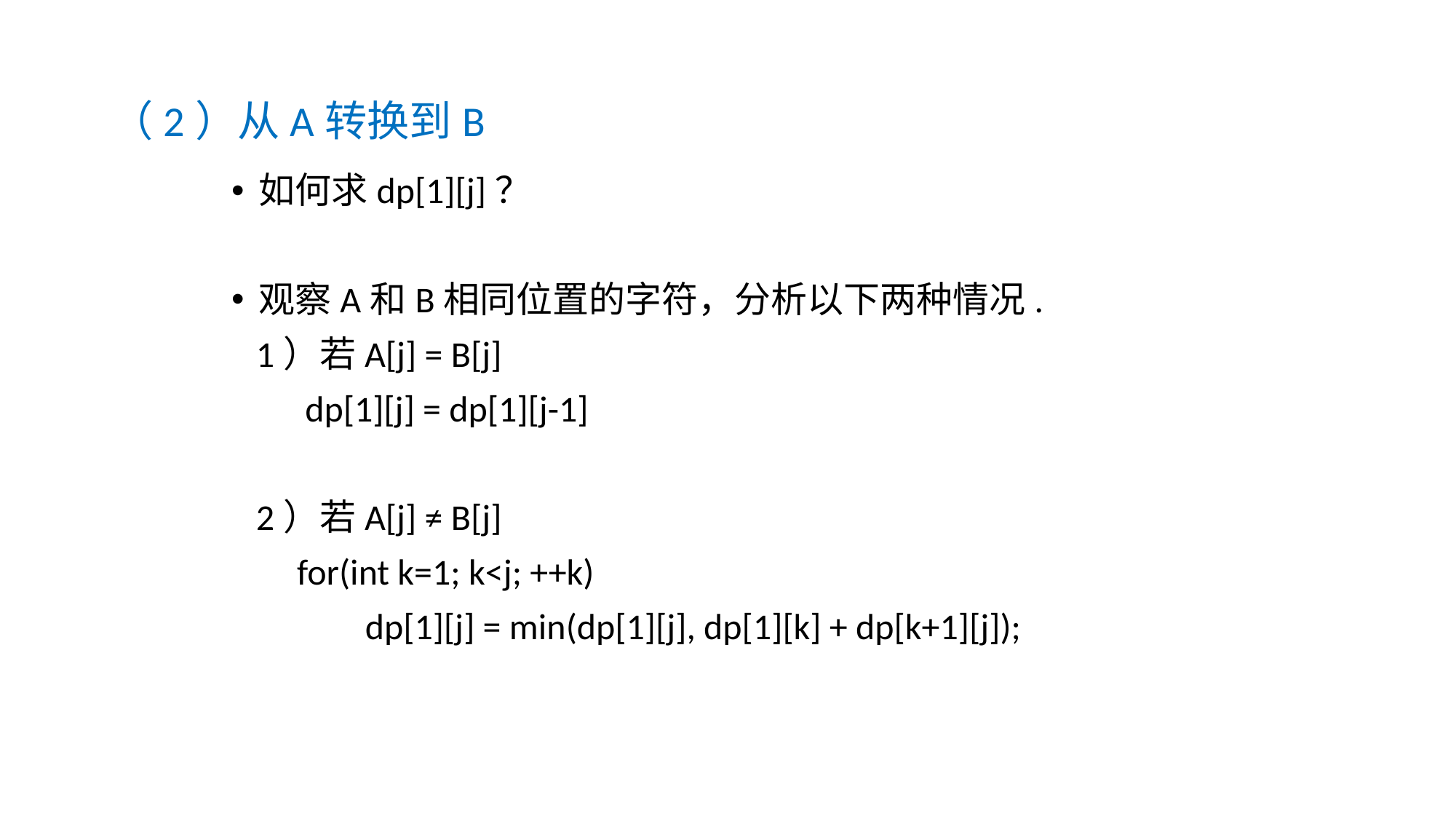

# （2）从A转换到B
如何求dp[1][j]？

观察A和B相同位置的字符，分析以下两种情况.
   1）若A[j] = B[j]
         dp[1][j] = dp[1][j-1]

   2）若A[j] ≠ B[j]
        for(int k=1; k<j; ++k)
	   dp[1][j] = min(dp[1][j], dp[1][k] + dp[k+1][j]);